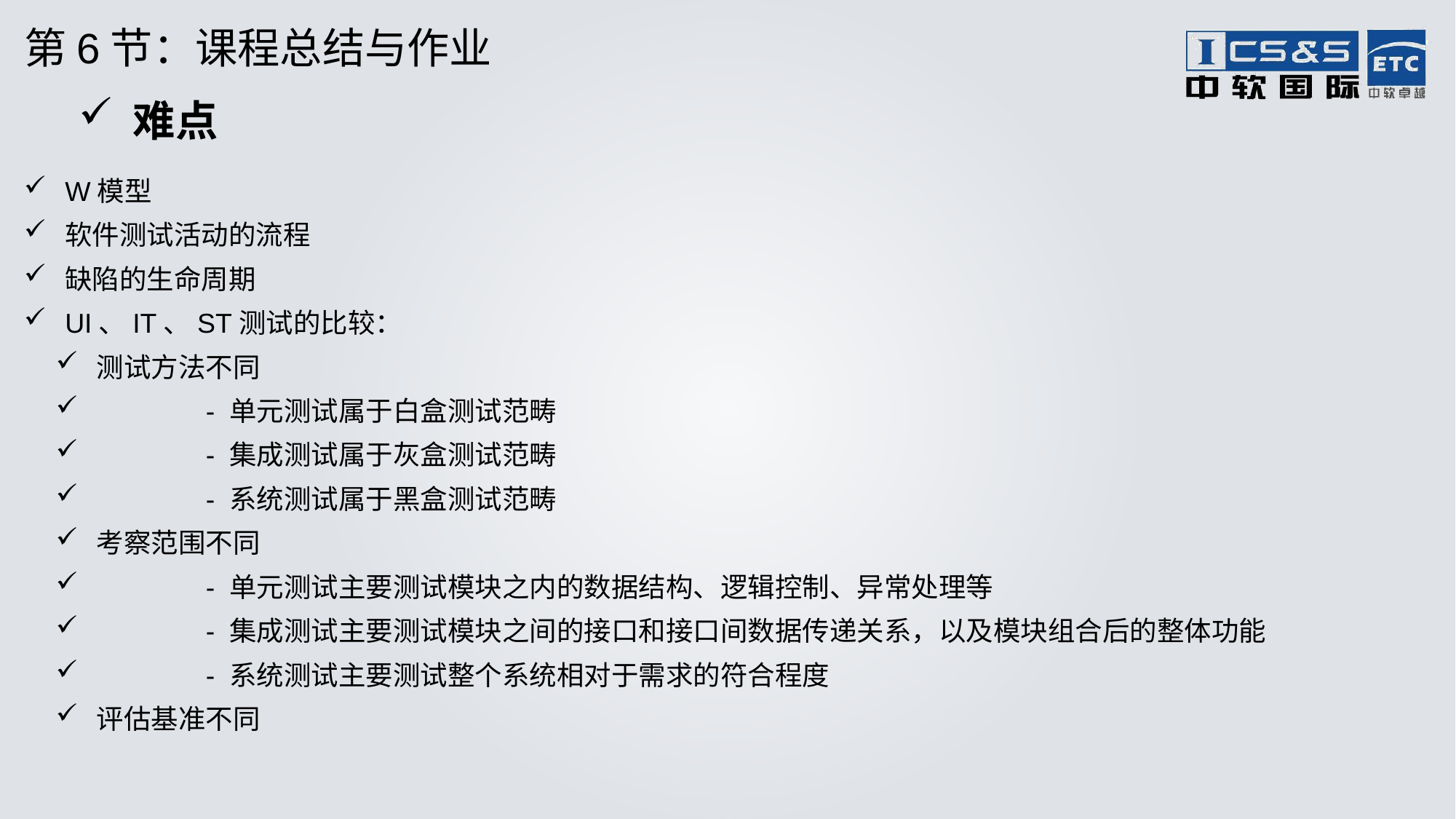

第6节：课程总结与作业
难点
W模型
软件测试活动的流程
缺陷的生命周期
UI、IT、ST测试的比较：
测试方法不同
	- 单元测试属于白盒测试范畴
	- 集成测试属于灰盒测试范畴
	- 系统测试属于黑盒测试范畴
考察范围不同
	- 单元测试主要测试模块之内的数据结构、逻辑控制、异常处理等
	- 集成测试主要测试模块之间的接口和接口间数据传递关系，以及模块组合后的整体功能
	- 系统测试主要测试整个系统相对于需求的符合程度
评估基准不同